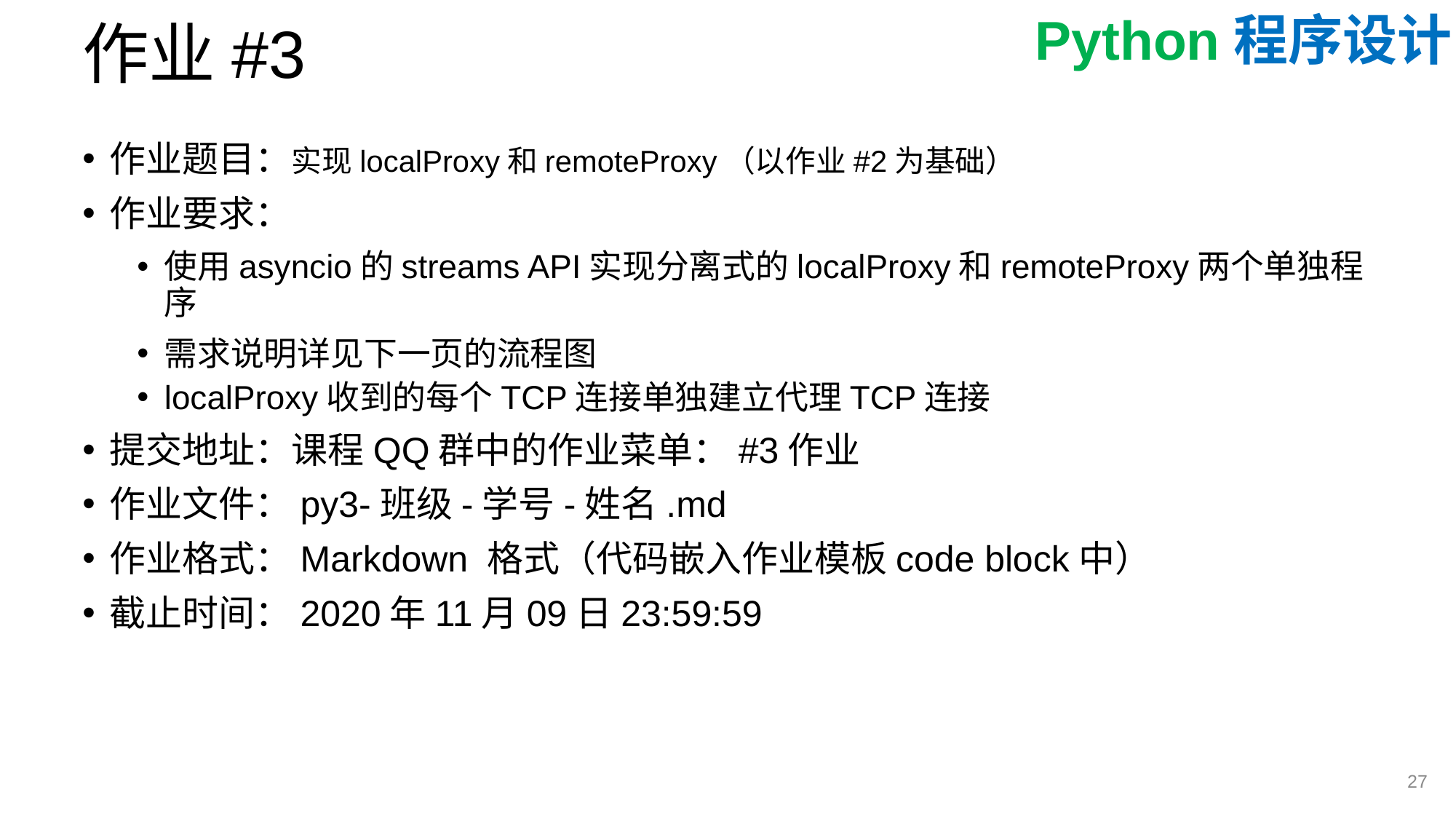

# 作业#3
作业题目：实现localProxy和remoteProxy（以作业#2为基础）
作业要求：
使用asyncio的streams API实现分离式的localProxy和remoteProxy两个单独程序
需求说明详见下一页的流程图
localProxy收到的每个TCP连接单独建立代理TCP连接
提交地址：课程QQ群中的作业菜单：#3作业
作业文件：py3-班级-学号-姓名.md
作业格式：Markdown 格式（代码嵌入作业模板code block中）
截止时间：2020年11月09日23:59:59
27